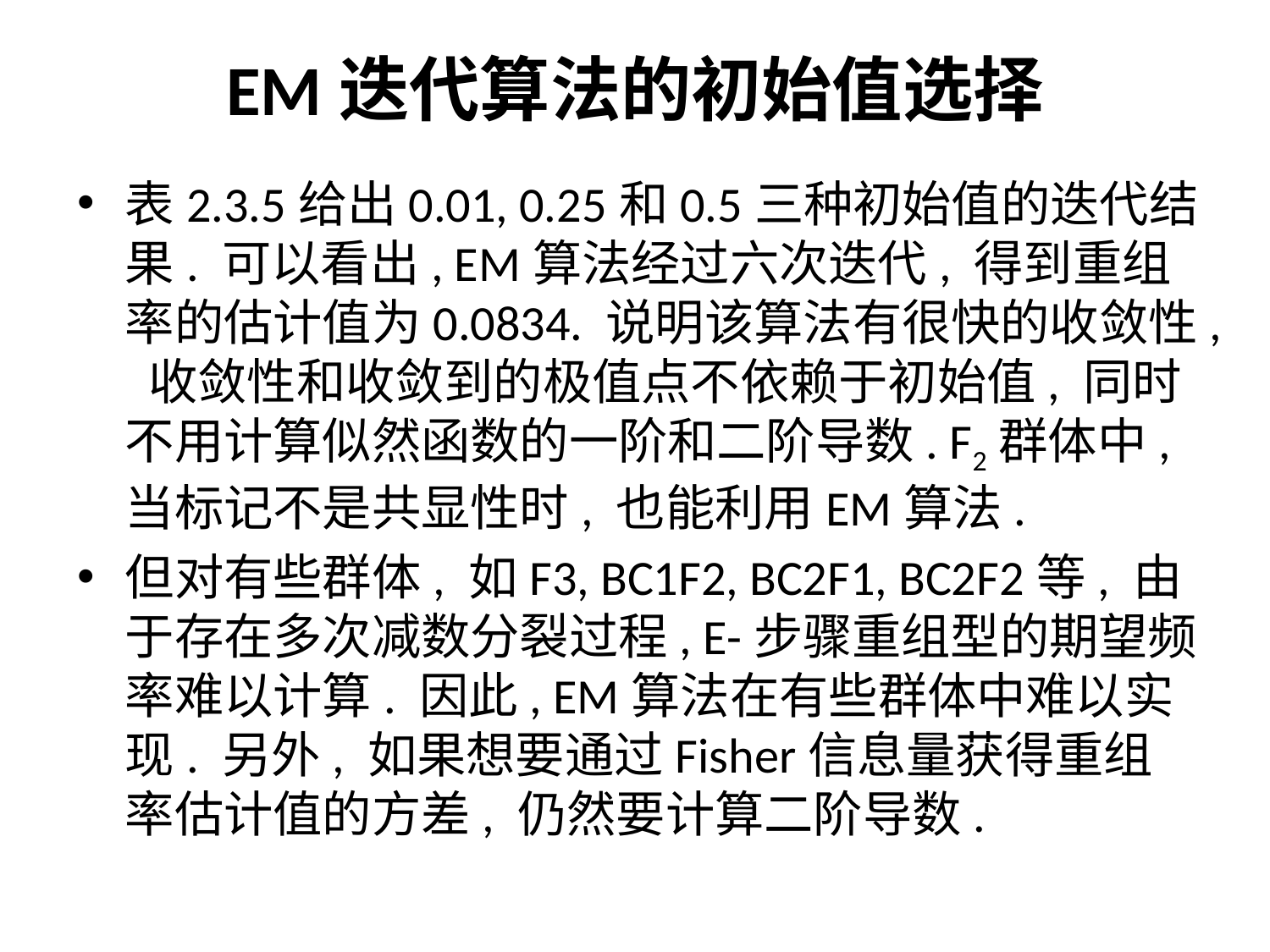

# EM迭代算法的初始值选择
表2.3.5给出0.01, 0.25和0.5三种初始值的迭代结果. 可以看出, EM算法经过六次迭代, 得到重组率的估计值为0.0834. 说明该算法有很快的收敛性, 收敛性和收敛到的极值点不依赖于初始值, 同时不用计算似然函数的一阶和二阶导数. F2群体中, 当标记不是共显性时, 也能利用EM算法.
但对有些群体, 如F3, BC1F2, BC2F1, BC2F2等, 由于存在多次减数分裂过程, E-步骤重组型的期望频率难以计算. 因此, EM算法在有些群体中难以实现. 另外, 如果想要通过Fisher信息量获得重组率估计值的方差, 仍然要计算二阶导数.